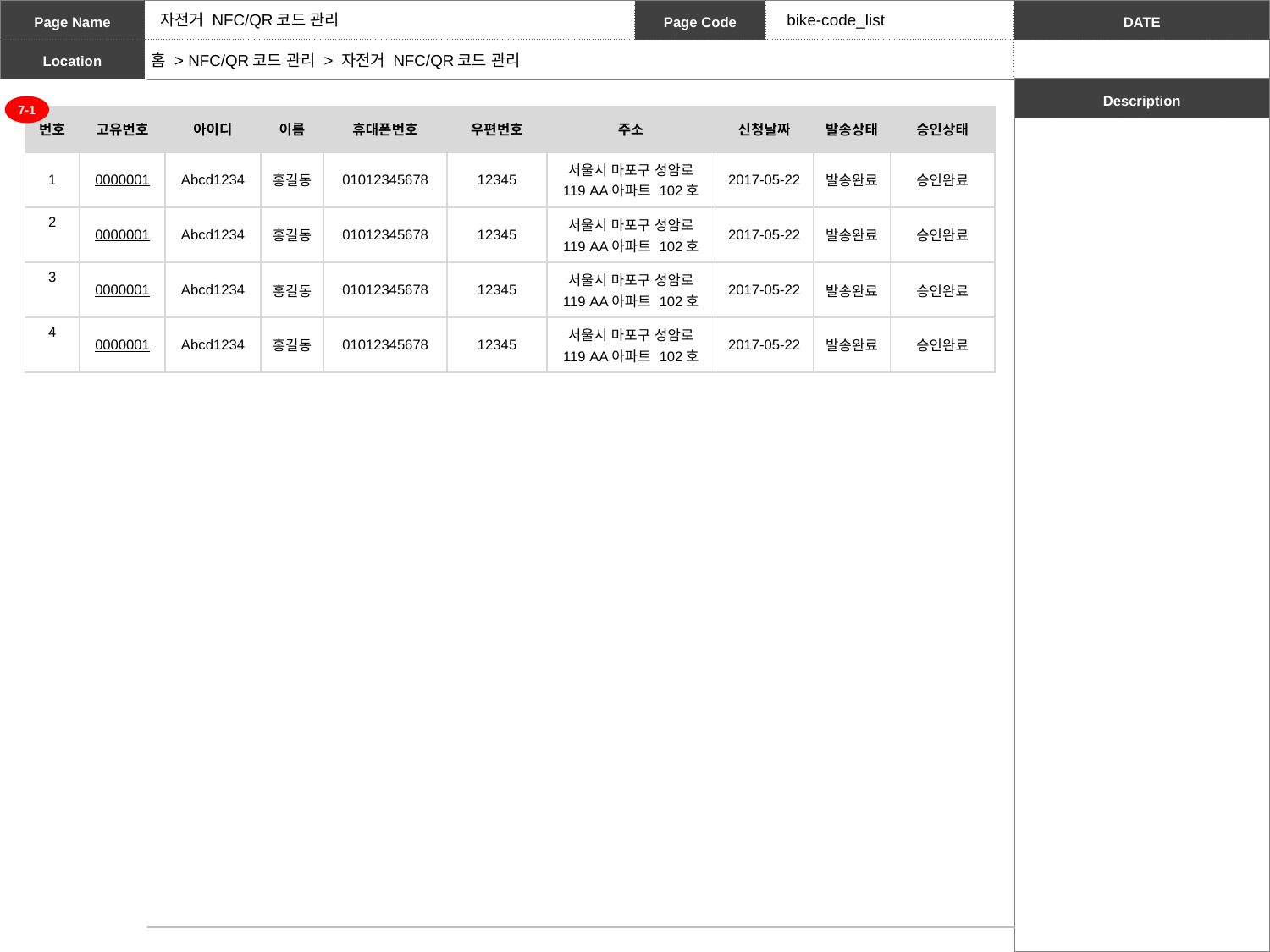

자전거 NFC/QR코드 관리
bike-code_list
홈 > NFC/QR코드 관리 > 자전거 NFC/QR코드 관리

7-1
| 번호 | 고유번호 | 아이디 | 이름 | 휴대폰번호 | 우편번호 | 주소 | 신청날짜 | 발송상태 | 승인상태 |
| --- | --- | --- | --- | --- | --- | --- | --- | --- | --- |
| 1 | 0000001 | Abcd1234 | 홍길동 | 01012345678 | 12345 | 서울시 마포구 성암로 119 AA아파트 102호 | 2017-05-22 | 발송완료 | 승인완료 |
| 2 | 0000001 | Abcd1234 | 홍길동 | 01012345678 | 12345 | 서울시 마포구 성암로 119 AA아파트 102호 | 2017-05-22 | 발송완료 | 승인완료 |
| 3 | 0000001 | Abcd1234 | 홍길동 | 01012345678 | 12345 | 서울시 마포구 성암로 119 AA아파트 102호 | 2017-05-22 | 발송완료 | 승인완료 |
| 4 | 0000001 | Abcd1234 | 홍길동 | 01012345678 | 12345 | 서울시 마포구 성암로 119 AA아파트 102호 | 2017-05-22 | 발송완료 | 승인완료 |